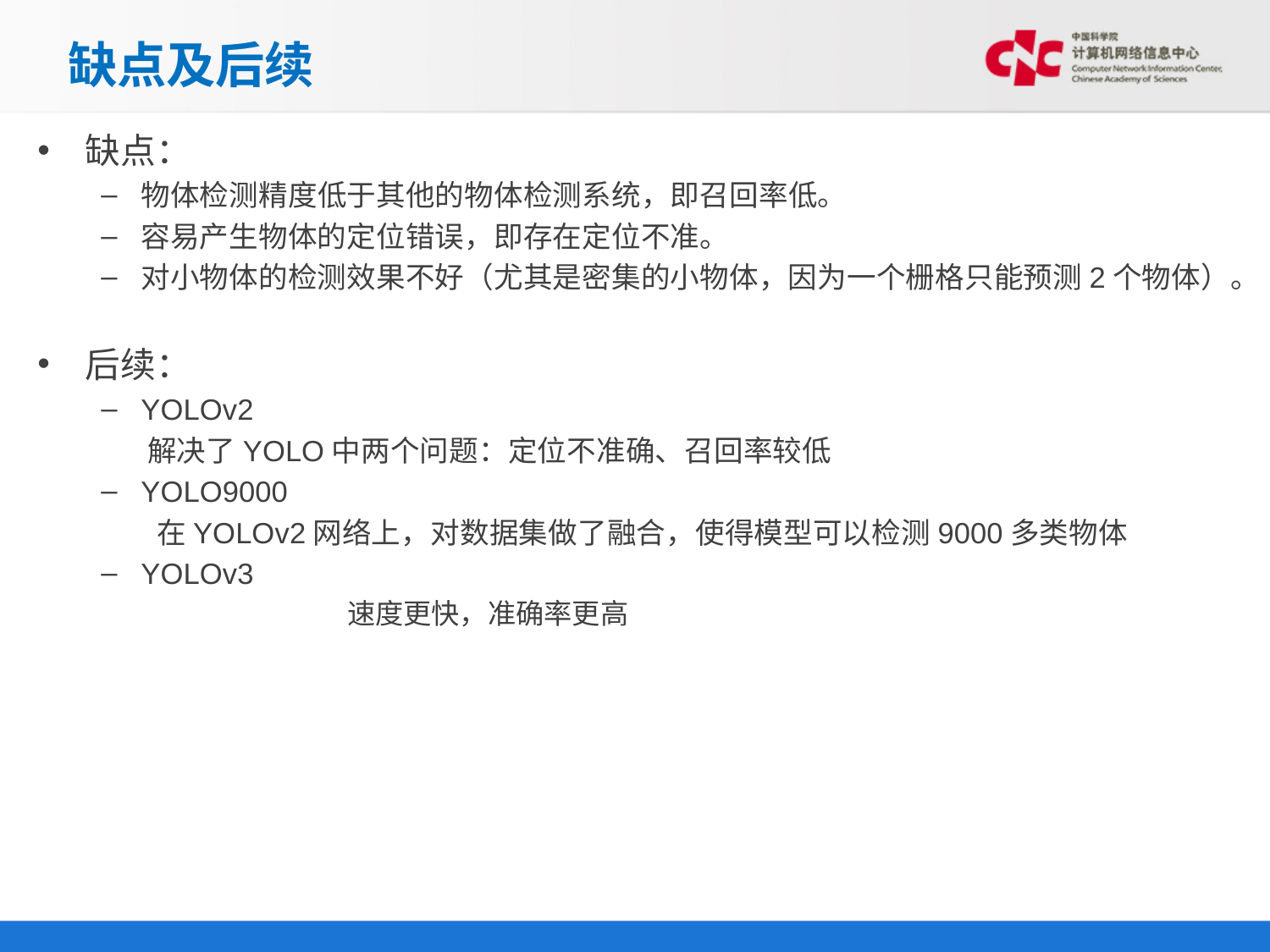

# 缺点及后续
缺点：
物体检测精度低于其他的物体检测系统，即召回率低。
容易产生物体的定位错误，即存在定位不准。
对小物体的检测效果不好（尤其是密集的小物体，因为一个栅格只能预测2个物体）。

后续：
YOLOv2
      解决了YOLO中两个问题：定位不准确、召回率较低
YOLO9000
在YOLOv2网络上，对数据集做了融合，使得模型可以检测9000多类物体
YOLOv3
		速度更快，准确率更高